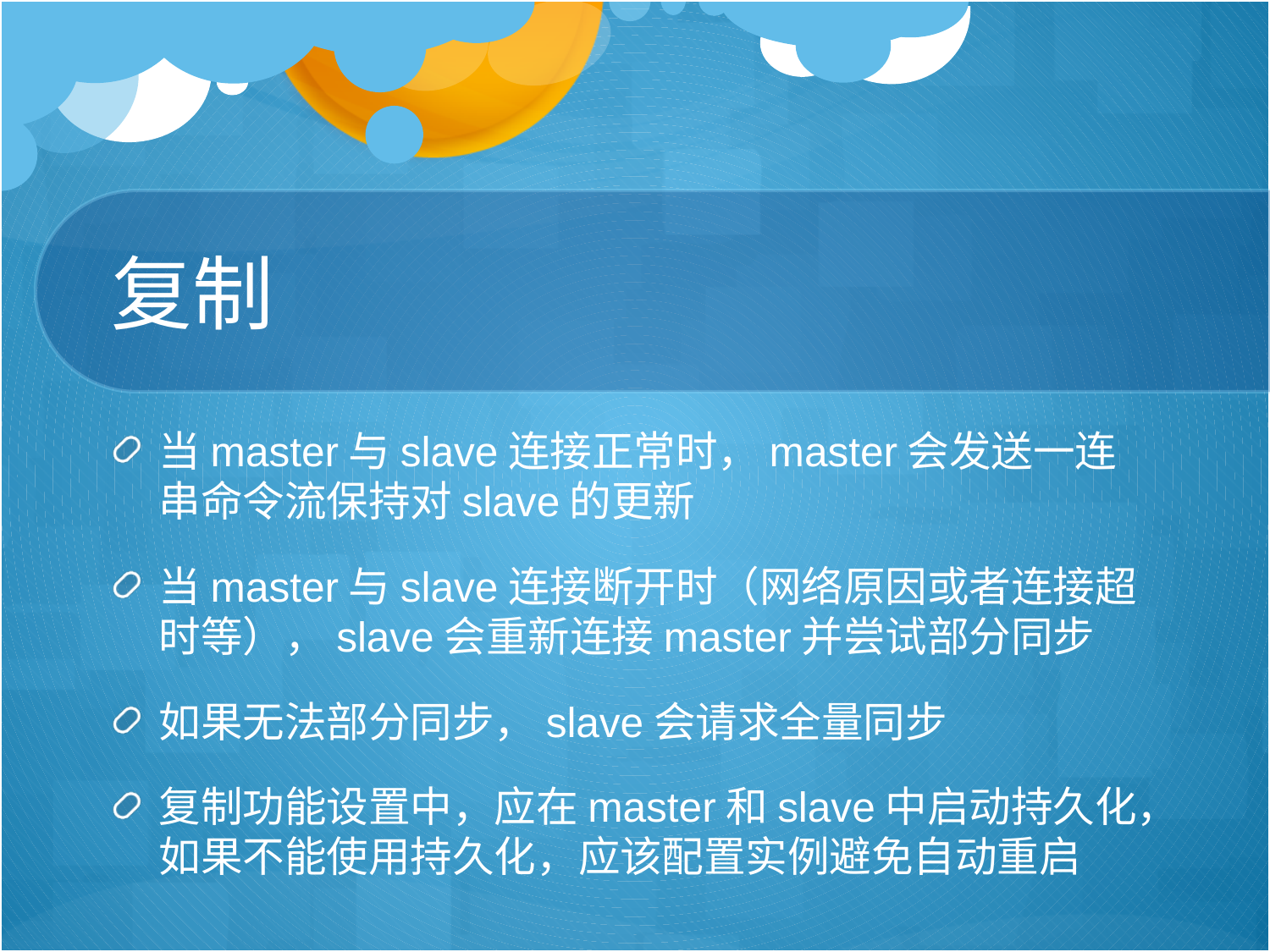

# 复制
当master与slave连接正常时，master会发送一连串命令流保持对slave的更新
当master与slave连接断开时（网络原因或者连接超时等），slave会重新连接master并尝试部分同步
如果无法部分同步，slave会请求全量同步
复制功能设置中，应在master和slave中启动持久化，如果不能使用持久化，应该配置实例避免自动重启